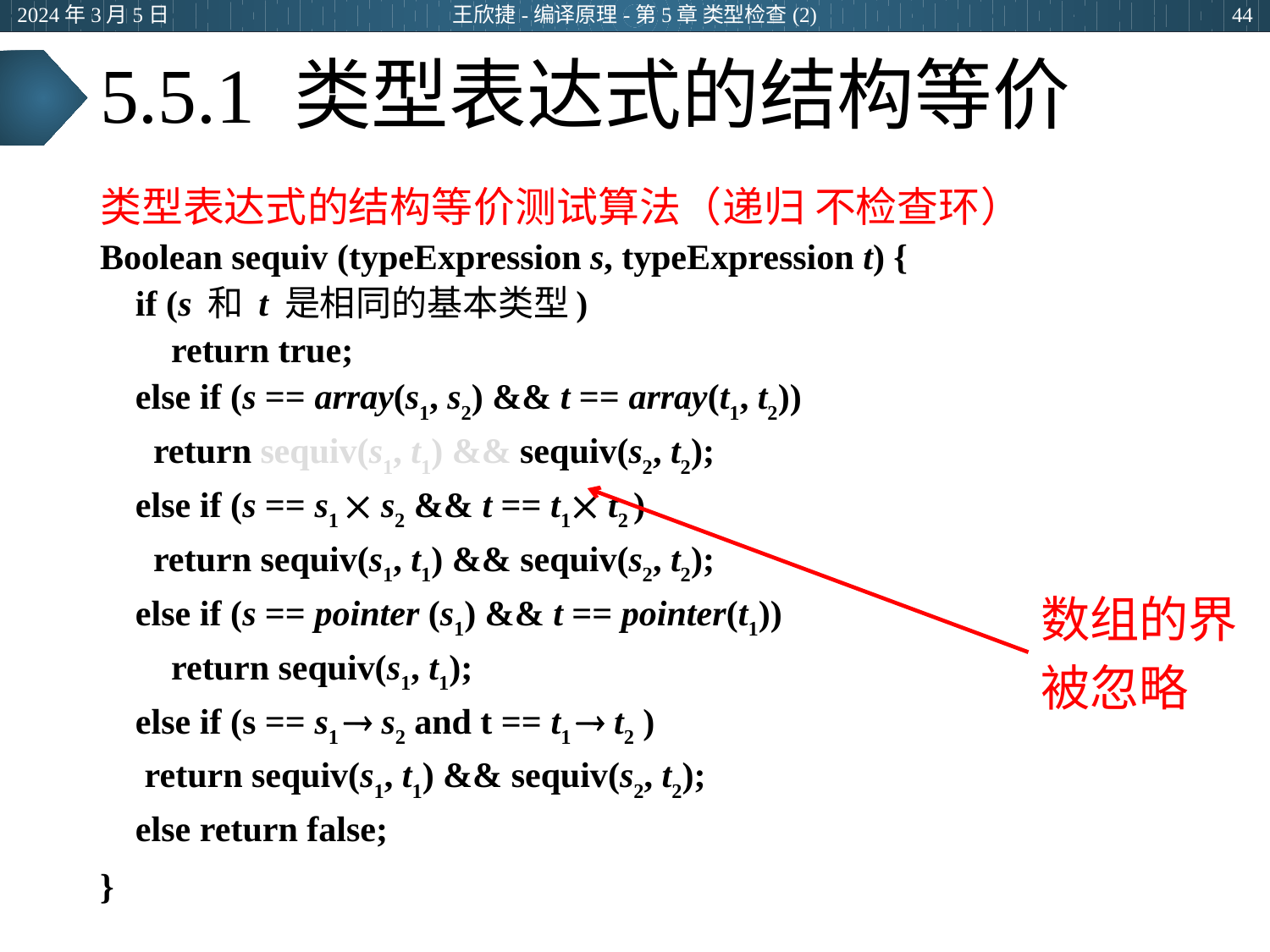

2024年3月5日
王欣捷-编译原理-第5章 类型检查(2)
44
# 5.5.1 类型表达式的结构等价
类型表达式的结构等价测试算法（递归 不检查环）
Boolean sequiv (typeExpression s, typeExpression t) {
    if (s 和 t 是相同的基本类型)
        return true;
    else if (s == array(s1, s2) && t == array(t1, t2))
	   return sequiv(s1, t1) && sequiv(s2, t2);
    else if (s == s1 × s2 && t == t1× t2 )
	   return sequiv(s1, t1) && sequiv(s2, t2);
    else if (s == pointer (s1) && t == pointer(t1))
        return sequiv(s1, t1);
    else if (s == s1 → s2 and t == t1 → t2 )
	  return sequiv(s1, t1) && sequiv(s2, t2);
    else return false;
}
数组的界
被忽略